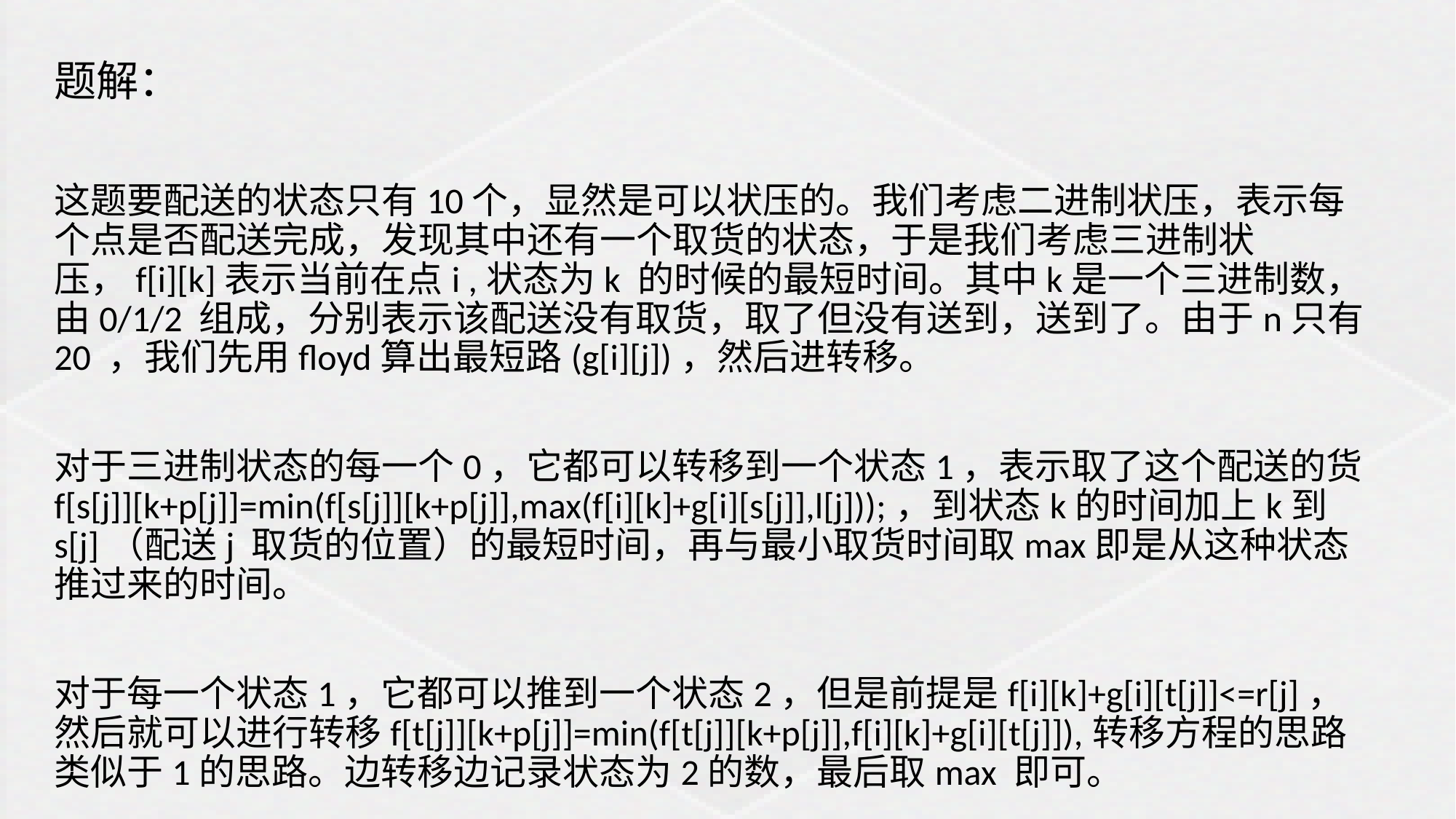

题解：

这题要配送的状态只有10个，显然是可以状压的。我们考虑二进制状压，表示每个点是否配送完成，发现其中还有一个取货的状态，于是我们考虑三进制状压，f[i][k]表示当前在点i ,状态为k 的时候的最短时间。其中k是一个三进制数，由0/1/2 组成，分别表示该配送没有取货，取了但没有送到，送到了。由于n只有20 ，我们先用floyd算出最短路(g[i][j])，然后进转移。

对于三进制状态的每一个0，它都可以转移到一个状态1，表示取了这个配送的货f[s[j]][k+p[j]]=min(f[s[j]][k+p[j]],max(f[i][k]+g[i][s[j]],l[j]));，到状态k的时间加上k到s[j]（配送j 取货的位置）的最短时间，再与最小取货时间取max即是从这种状态推过来的时间。

对于每一个状态1，它都可以推到一个状态2，但是前提是f[i][k]+g[i][t[j]]<=r[j]，然后就可以进行转移f[t[j]][k+p[j]]=min(f[t[j]][k+p[j]],f[i][k]+g[i][t[j]]),转移方程的思路类似于1的思路。边转移边记录状态为2的数，最后取max 即可。